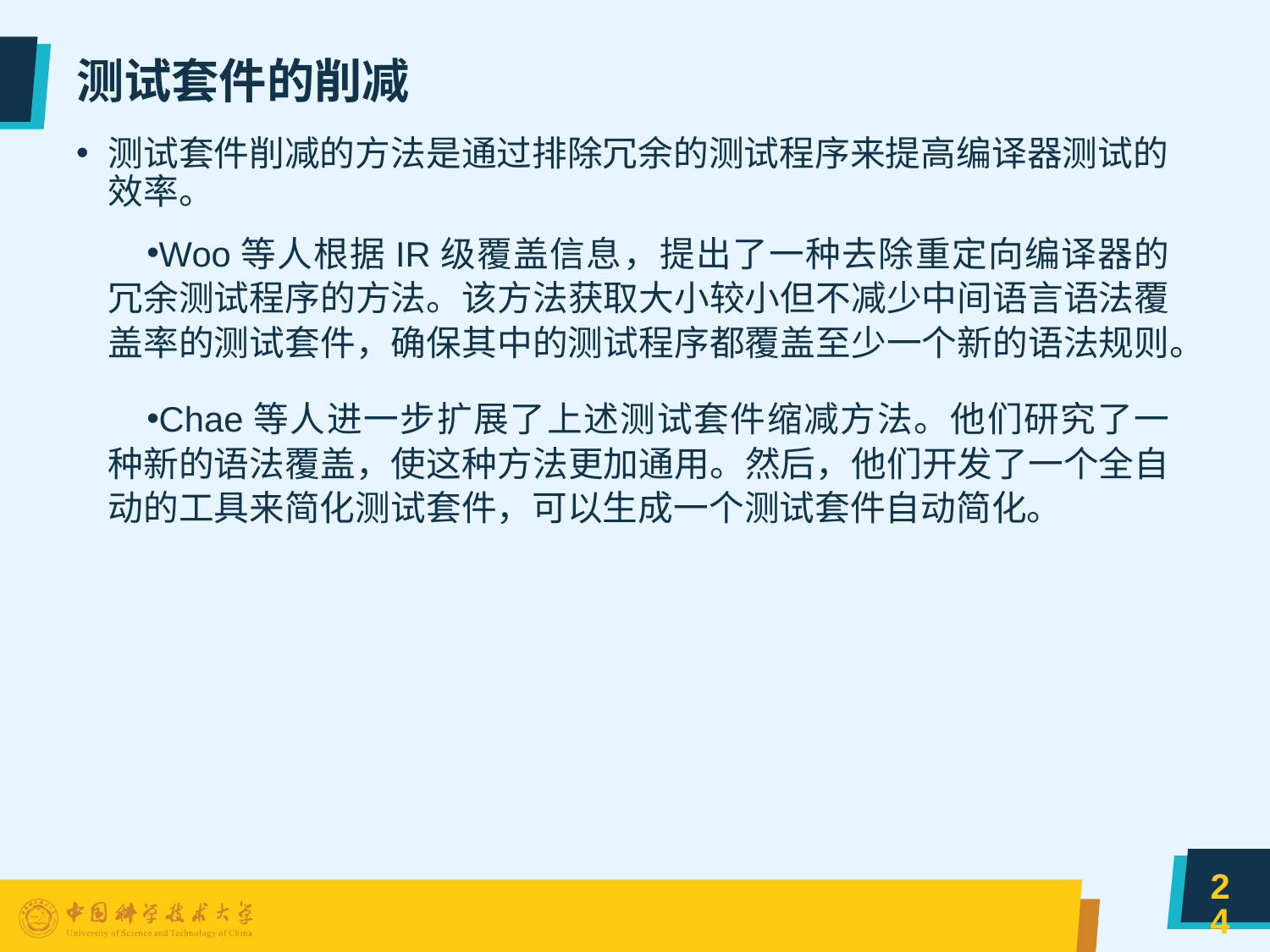

# 测试套件的削减
测试套件削减的方法是通过排除冗余的测试程序来提高编译器测试的效率。
Woo等人根据IR级覆盖信息，提出了一种去除重定向编译器的冗余测试程序的方法。该方法获取大小较小但不减少中间语言语法覆盖率的测试套件，确保其中的测试程序都覆盖至少一个新的语法规则。
Chae等人进一步扩展了上述测试套件缩减方法。他们研究了一种新的语法覆盖，使这种方法更加通用。然后，他们开发了一个全自动的工具来简化测试套件，可以生成一个测试套件自动简化。

24